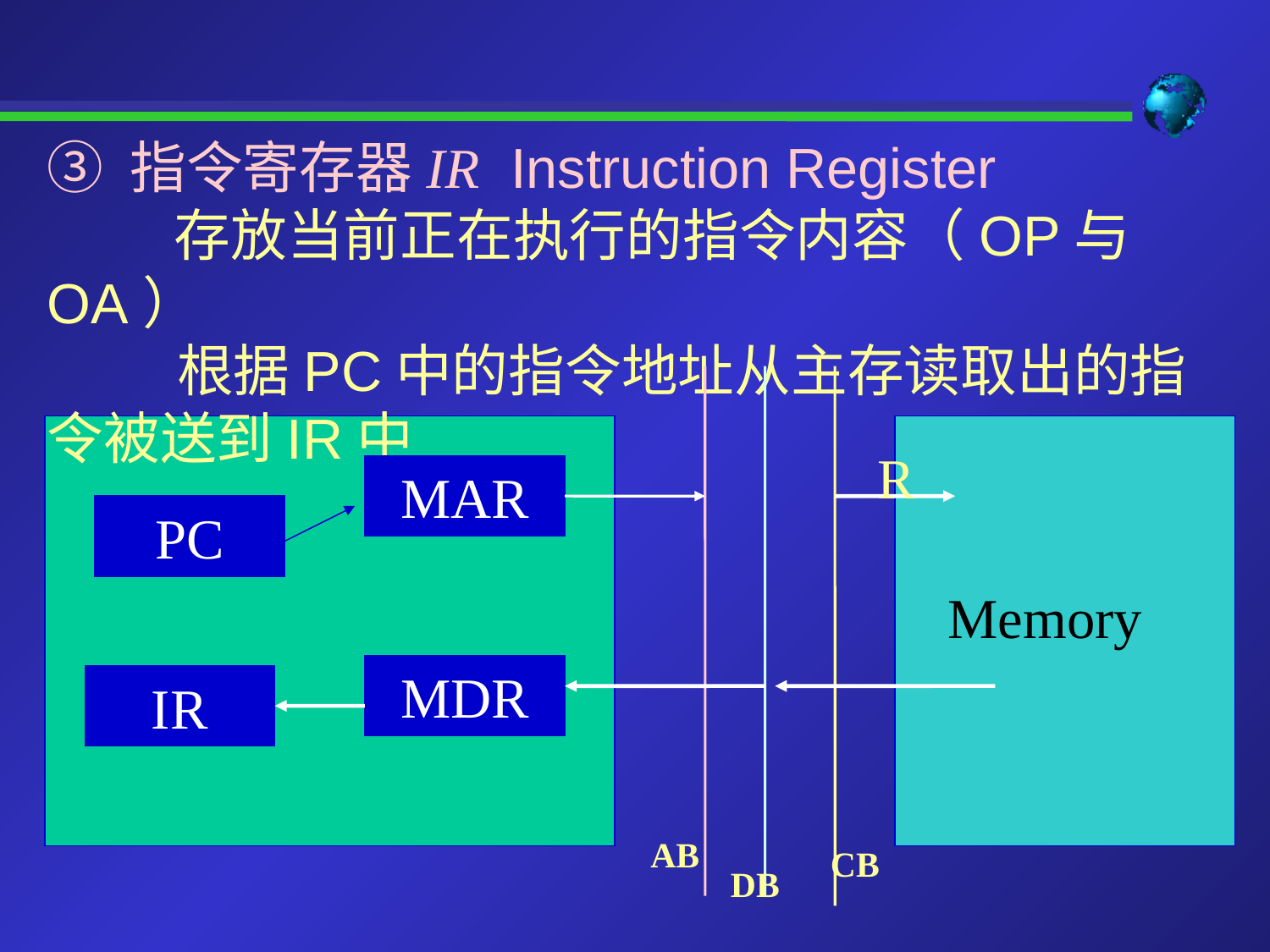

③ 指令寄存器IR  Instruction Register
	存放当前正在执行的指令内容（OP与OA）
         根据PC中的指令地址从主存读取出的指令被送到IR中

R
MAR
PC

Memory
MDR
IR

AB
CB
DB
10